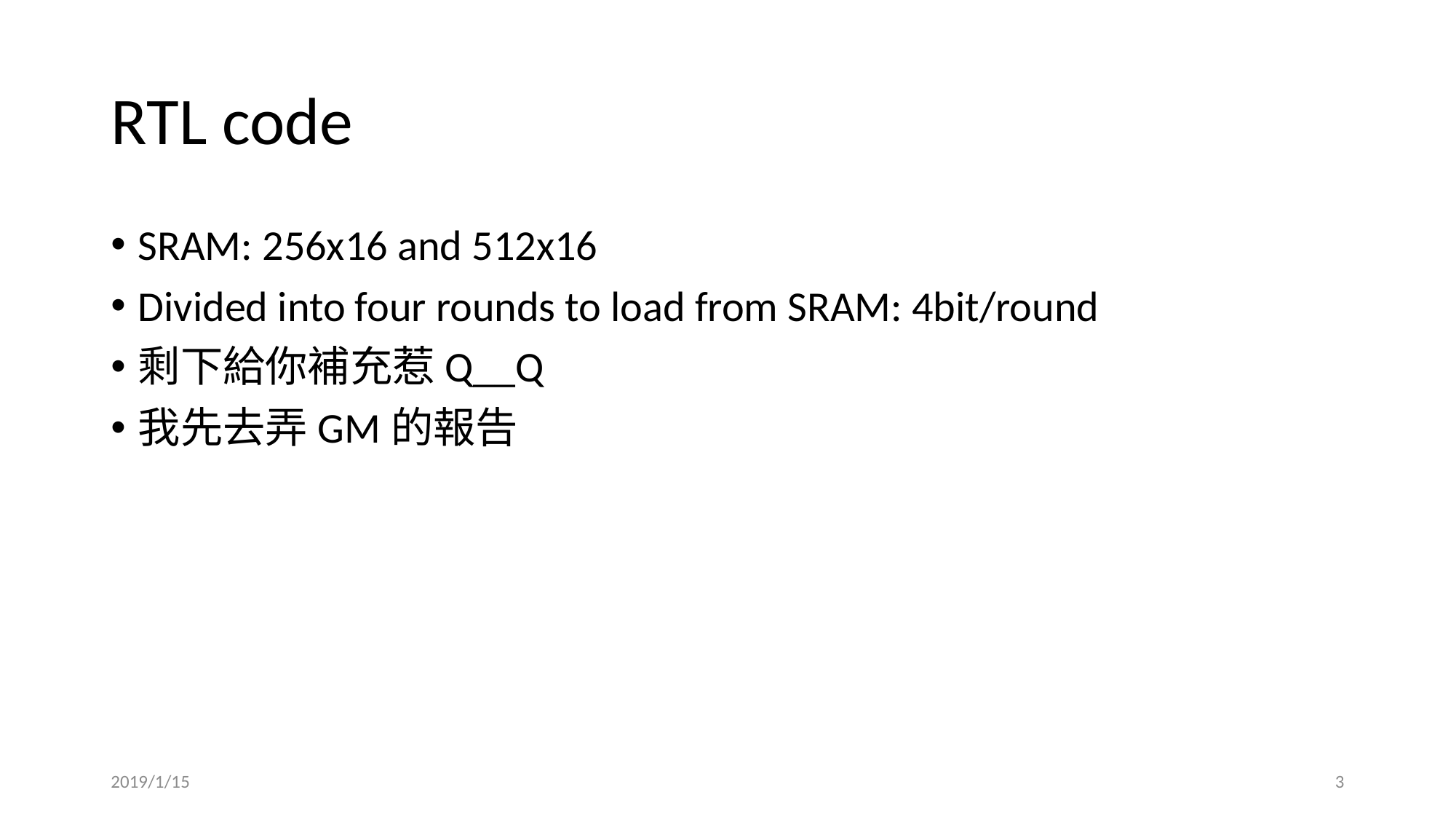

# RTL code
SRAM: 256x16 and 512x16
Divided into four rounds to load from SRAM: 4bit/round
剩下給你補充惹Q__Q
我先去弄GM的報告
2019/1/15
3